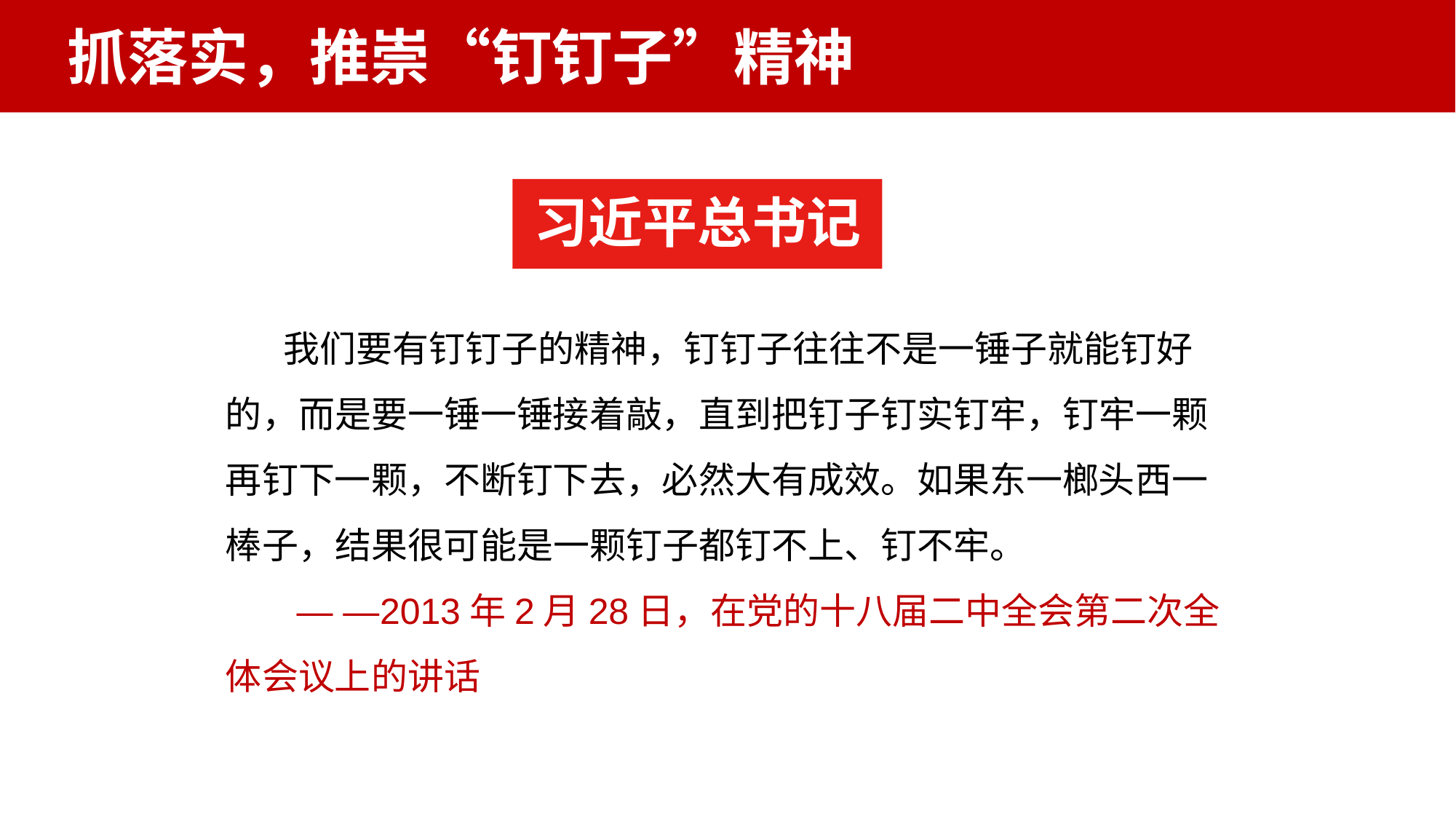

抓落实，推崇“钉钉子”精神

习近平总书记
      我们要有钉钉子的精神，钉钉子往往不是一锤子就能钉好的，而是要一锤一锤接着敲，直到把钉子钉实钉牢，钉牢一颗再钉下一颗，不断钉下去，必然大有成效。如果东一榔头西一棒子，结果很可能是一颗钉子都钉不上、钉不牢。
       — —2013年2月28日，在党的十八届二中全会第二次全体会议上的讲话